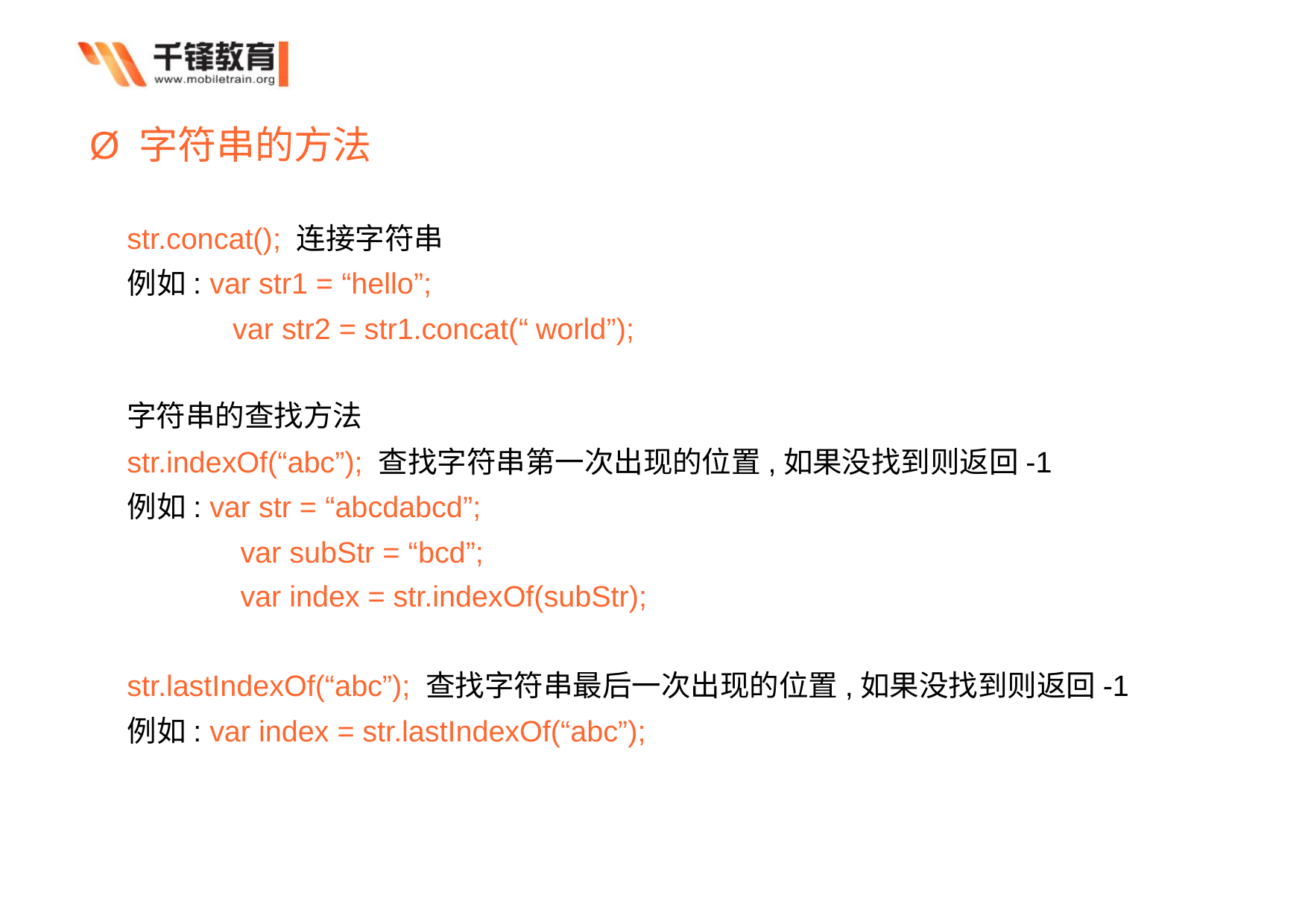

Ø 字符串的方法
str.concat(); 连接字符串
例如: var str1 = “hello”;
var str2 = str1.concat(“ world”);
字符串的查找方法
str.indexOf(“abc”); 查找字符串第一次出现的位置,如果没找到则返回-1
例如: var str = “abcdabcd”;
var subStr = “bcd”;
var index = str.indexOf(subStr);
str.lastIndexOf(“abc”); 查找字符串最后一次出现的位置,如果没找到则返回-1
例如: var index = str.lastIndexOf(“abc”);